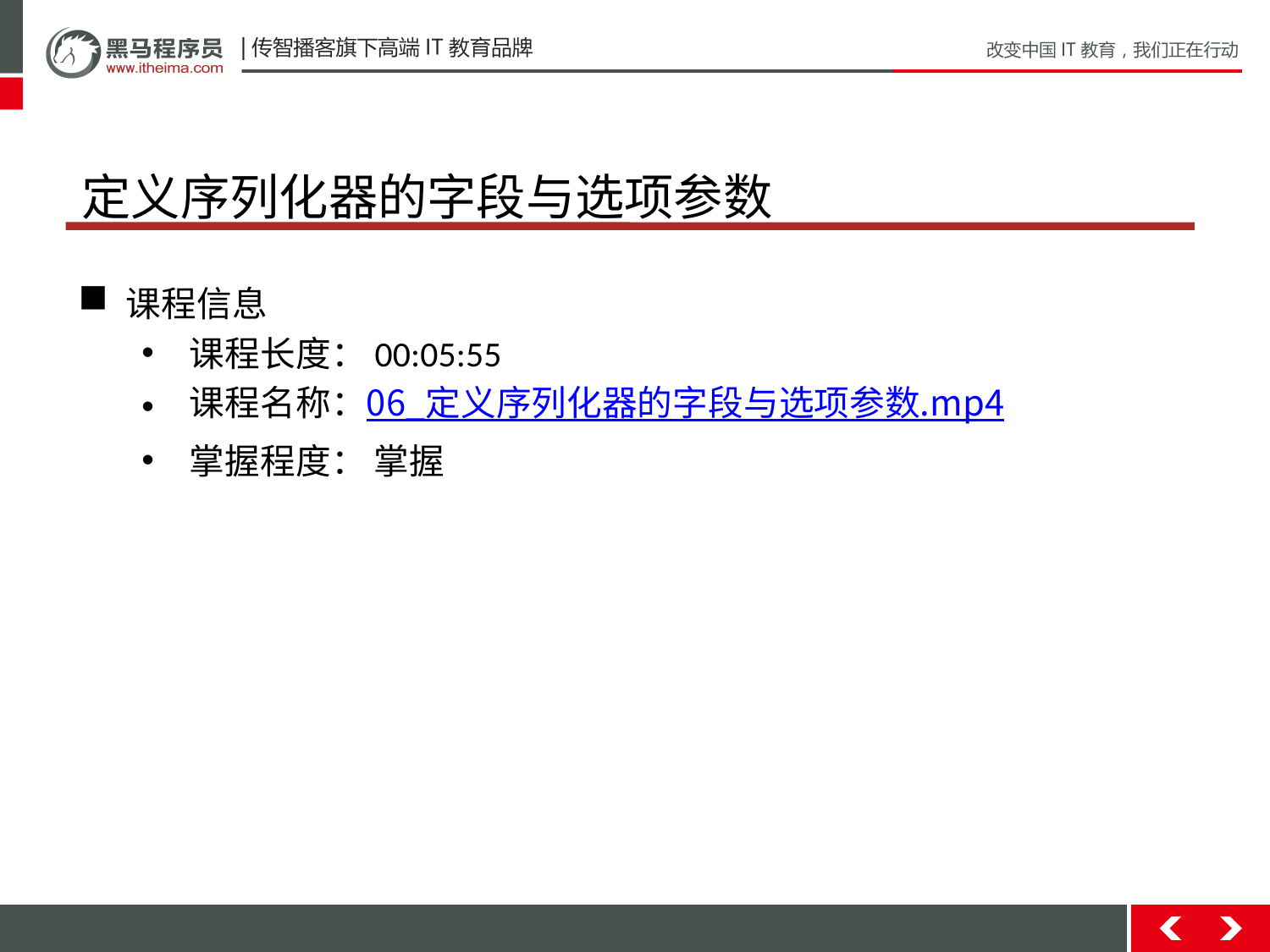

# 定义序列化器的字段与选项参数

课程信息
课程长度：00:05:55
课程名称：06_定义序列化器的字段与选项参数.mp4
掌握程度： 掌握